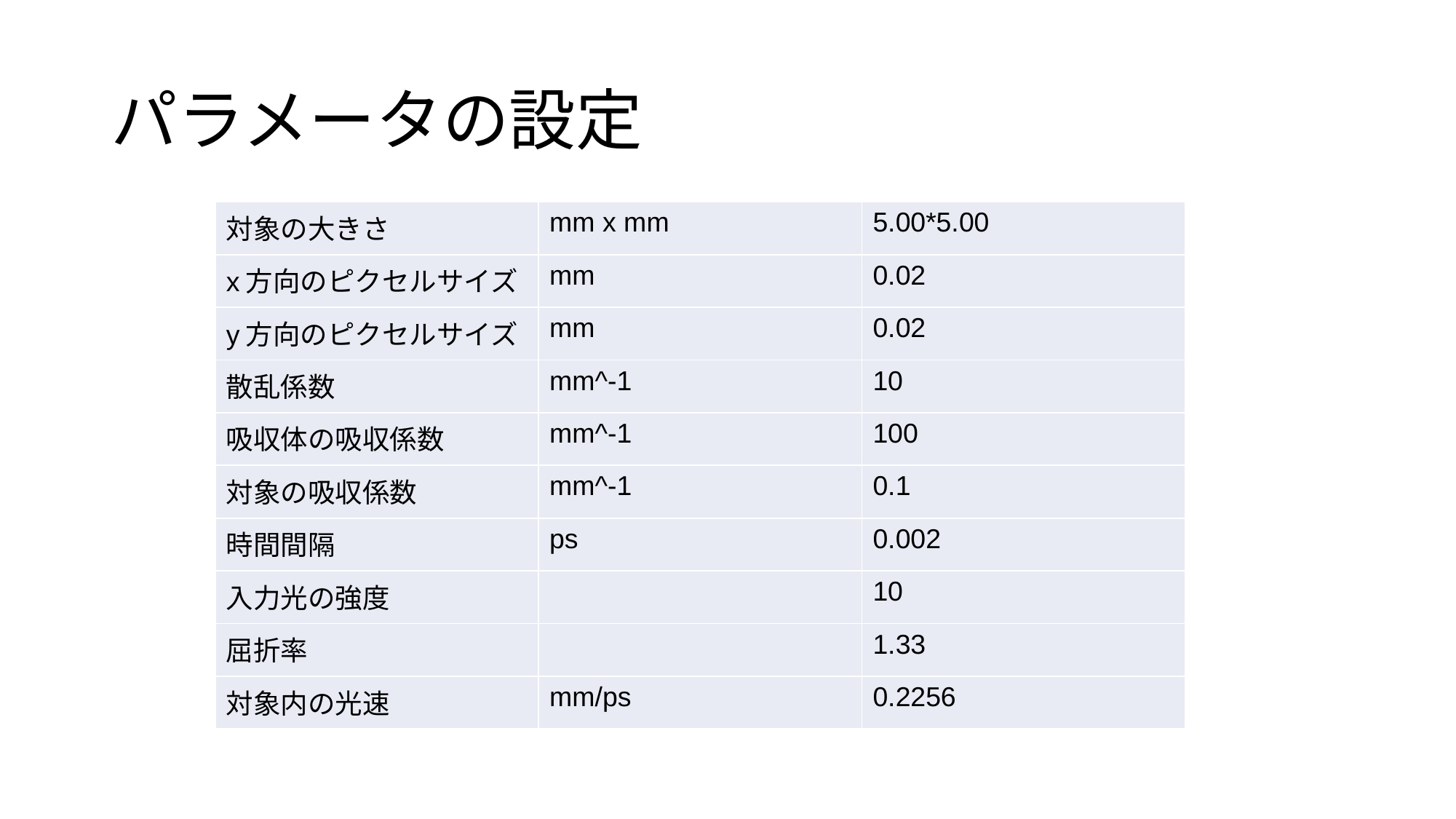

# パラメータの設定
| 対象の大きさ | mm x mm | 5.00\*5.00 |
| --- | --- | --- |
| x方向のピクセルサイズ | mm | 0.02 |
| y方向のピクセルサイズ | mm | 0.02 |
| 散乱係数 | mm^-1 | 10 |
| 吸収体の吸収係数 | mm^-1 | 100 |
| 対象の吸収係数 | mm^-1 | 0.1 |
| 時間間隔 | ps | 0.002 |
| 入力光の強度 |  | 10 |
| 屈折率 |  | 1.33 |
| 対象内の光速 | mm/ps | 0.2256 |